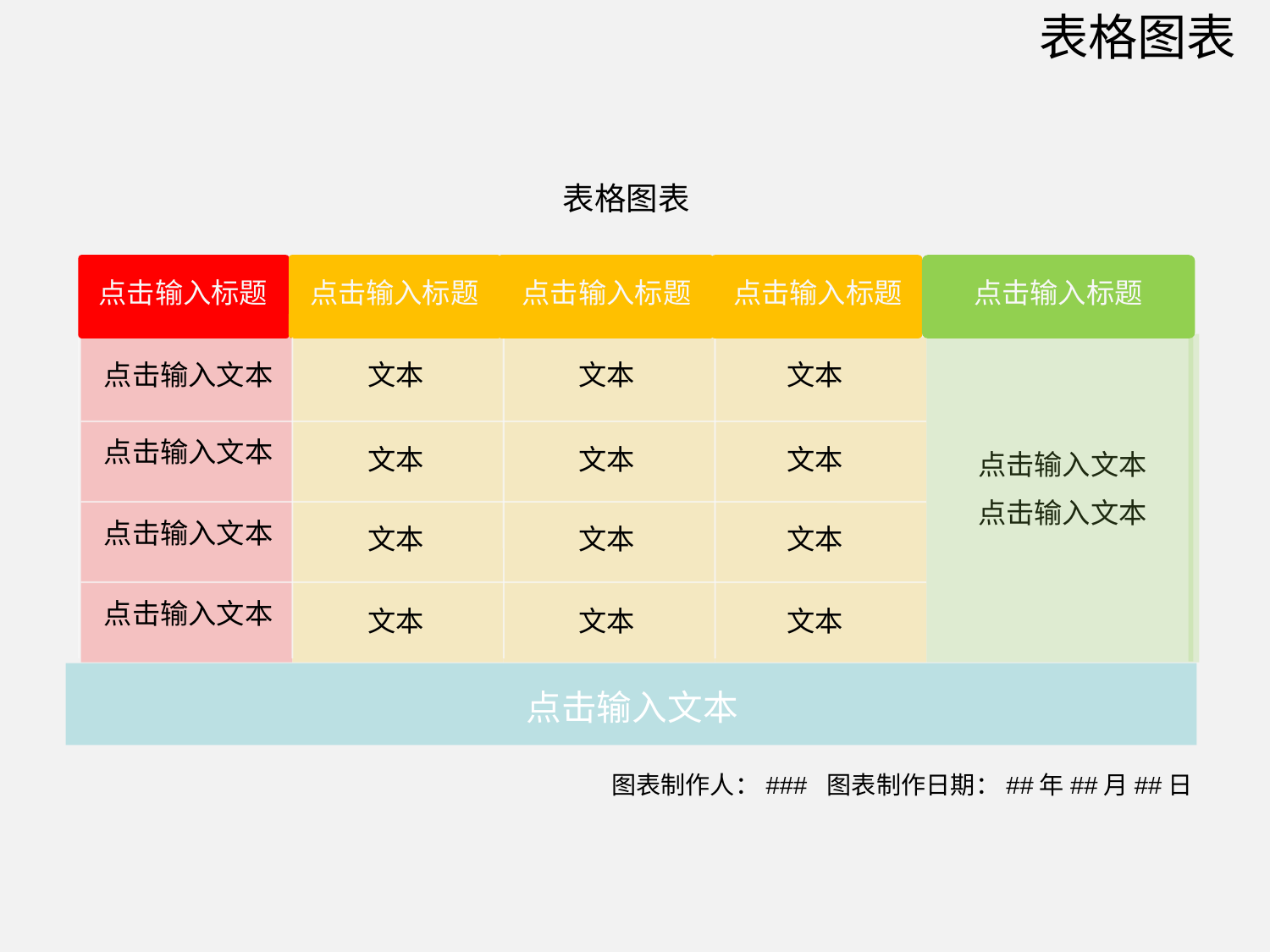

表格图表
表格图表

点击输入标题
点击输入标题
点击输入标题
点击输入标题
点击输入标题

点击输入文本
文本
文本
文本

点击输入文本
文本
文本
文本
点击输入文本
点击输入文本

点击输入文本
文本
文本
文本

点击输入文本
文本
文本
文本

点击输入文本
图表制作人：###  图表制作日期：##年##月##日